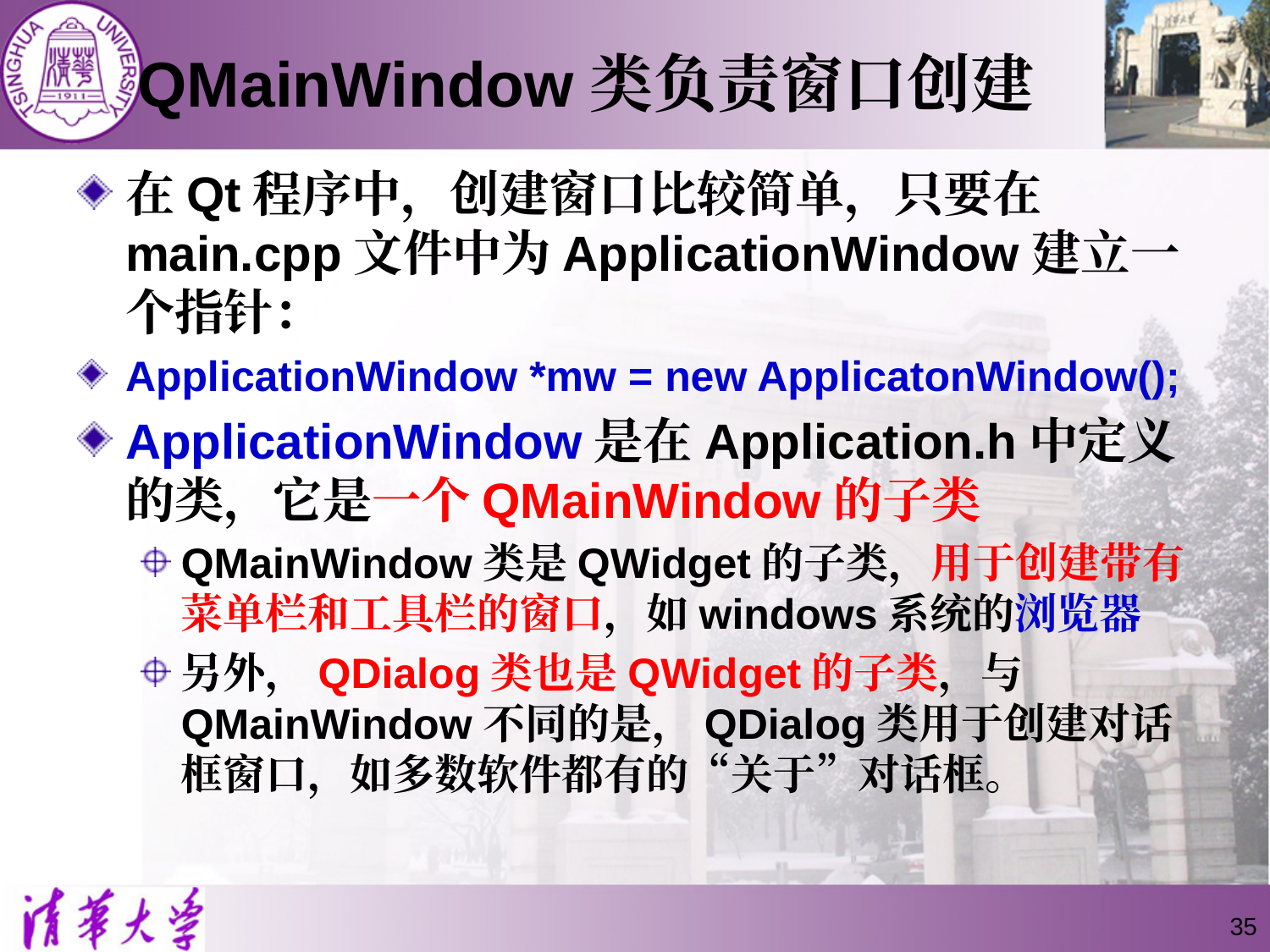

# QMainWindow类负责窗口创建
在Qt程序中，创建窗口比较简单，只要在main.cpp文件中为ApplicationWindow建立一个指针：
ApplicationWindow *mw = new ApplicatonWindow();
ApplicationWindow是在Application.h中定义的类，它是一个QMainWindow的子类
QMainWindow类是QWidget的子类，用于创建带有菜单栏和工具栏的窗口，如windows系统的浏览器
另外，QDialog类也是QWidget的子类，与QMainWindow不同的是，QDialog类用于创建对话框窗口，如多数软件都有的“关于”对话框。
35